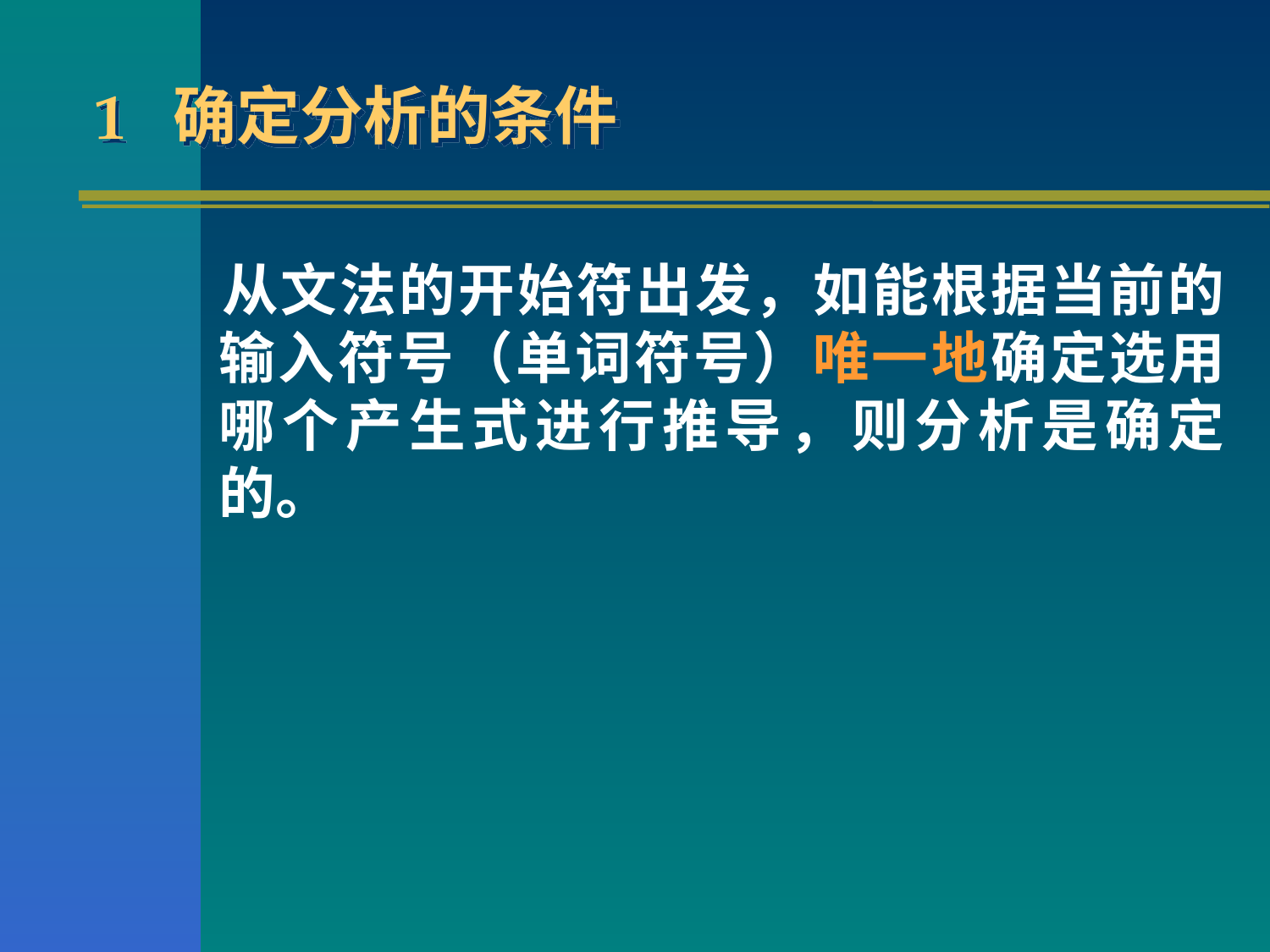

# 1  确定分析的条件
	从文法的开始符出发，如能根据当前的输入符号（单词符号）唯一地确定选用哪个产生式进行推导，则分析是确定的。